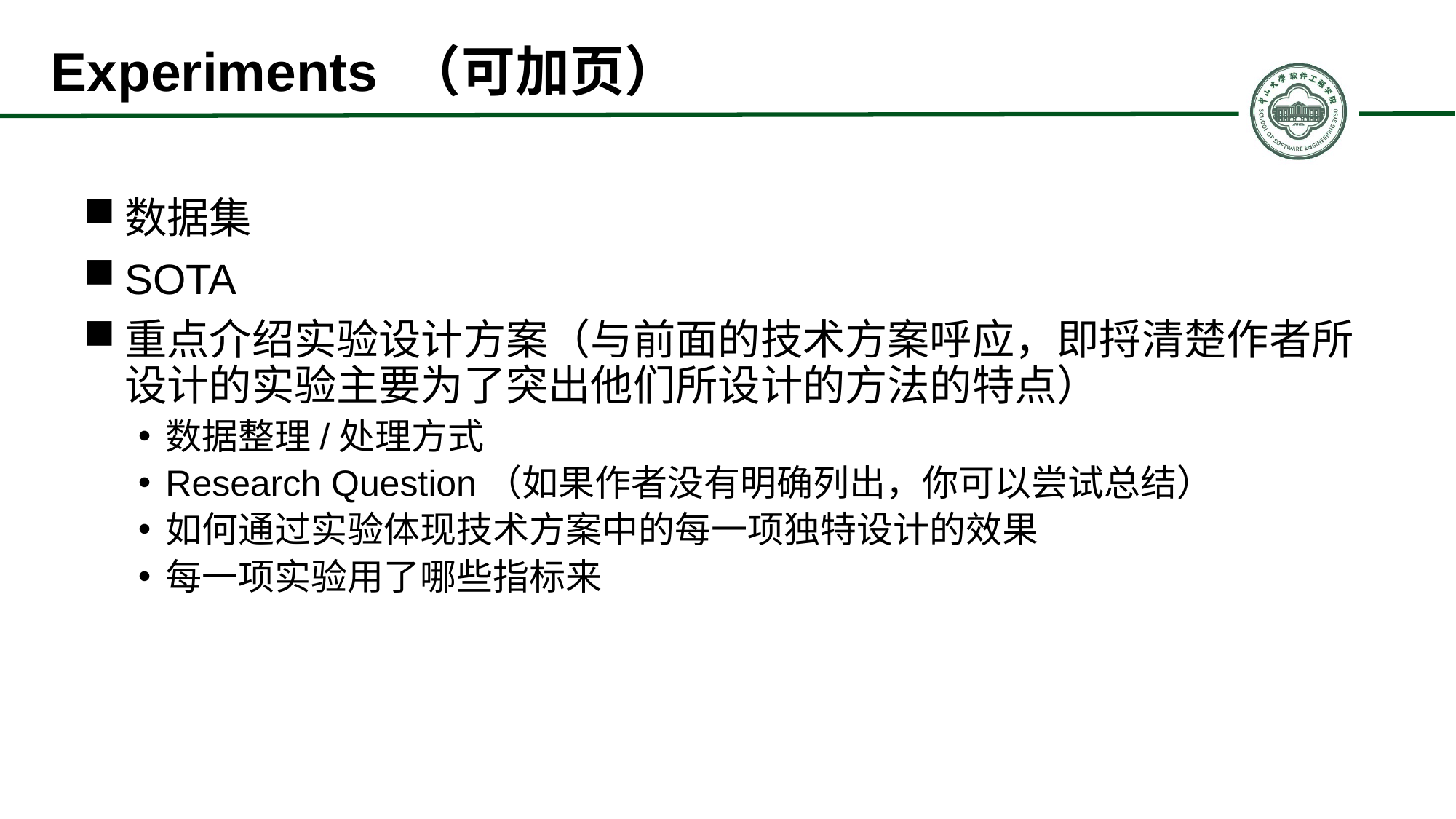

Experiments （可加页）
数据集
SOTA
重点介绍实验设计方案（与前面的技术方案呼应，即捋清楚作者所设计的实验主要为了突出他们所设计的方法的特点）
数据整理/处理方式
Research Question（如果作者没有明确列出，你可以尝试总结）
如何通过实验体现技术方案中的每一项独特设计的效果
每一项实验用了哪些指标来